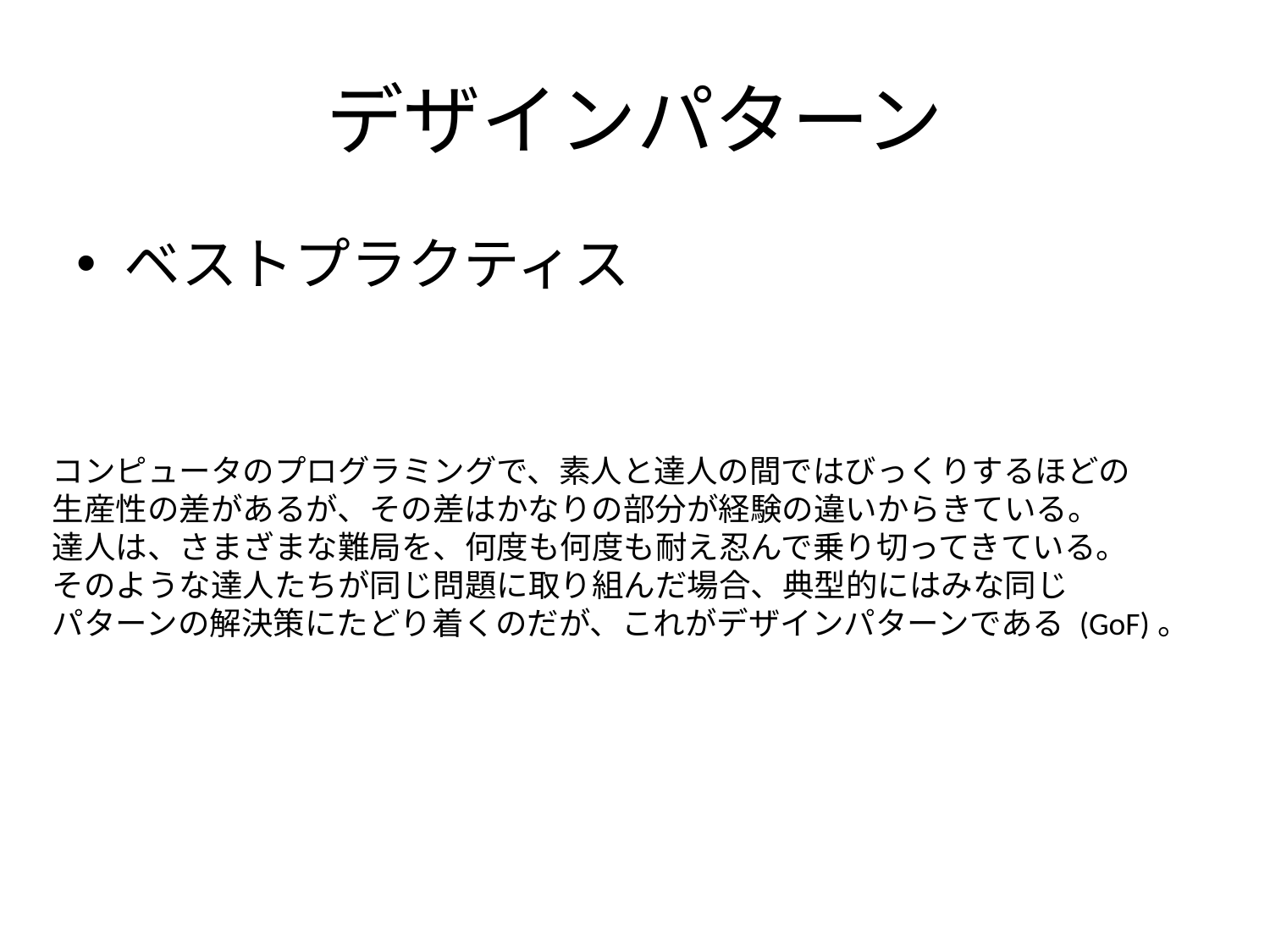

# デザインパターン
ベストプラクティス
コンピュータのプログラミングで、素人と達人の間ではびっくりするほどの
生産性の差があるが、その差はかなりの部分が経験の違いからきている。
達人は、さまざまな難局を、何度も何度も耐え忍んで乗り切ってきている。
そのような達人たちが同じ問題に取り組んだ場合、典型的にはみな同じ
パターンの解決策にたどり着くのだが、これがデザインパターンである (GoF)。